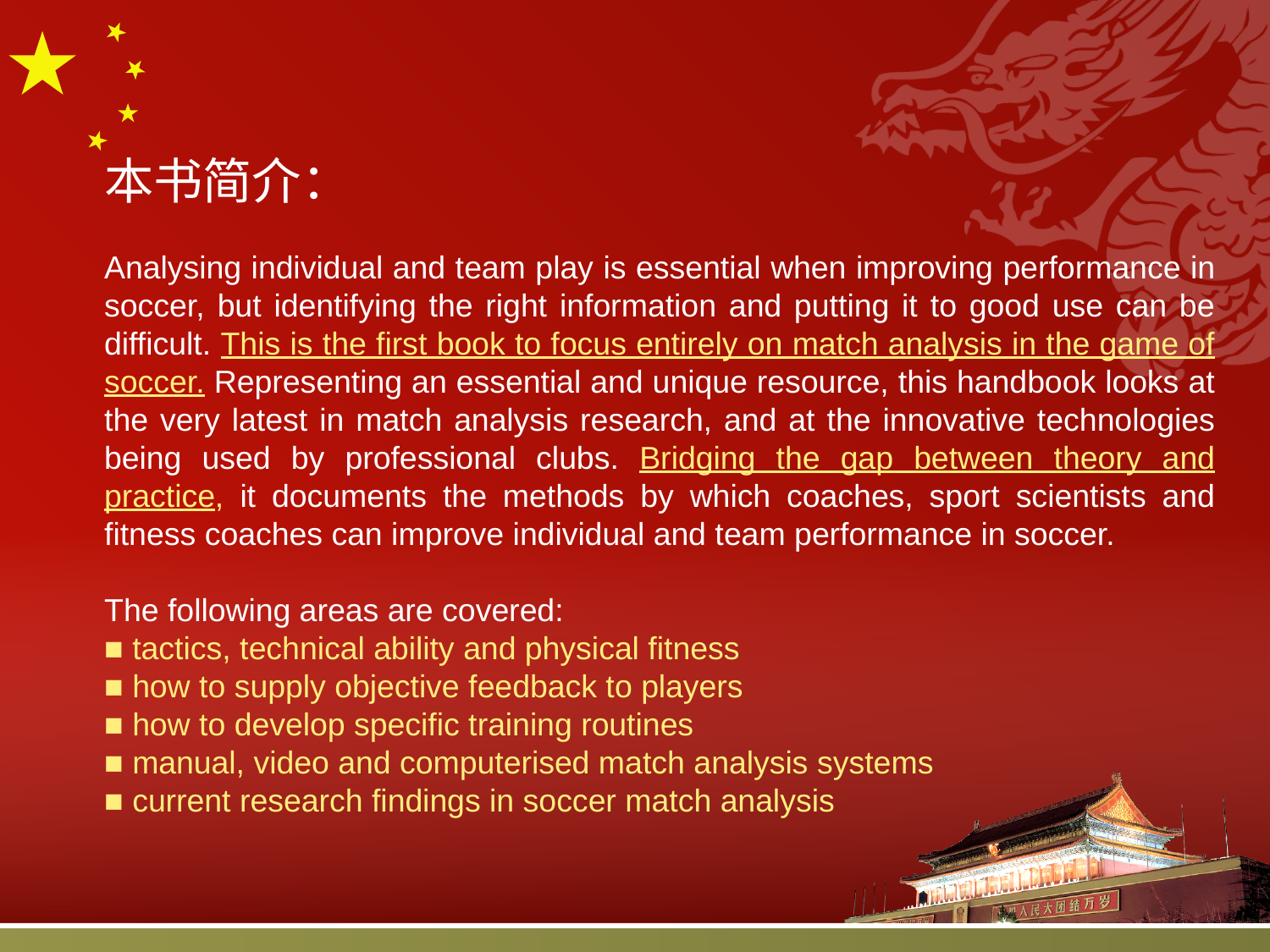

本书简介：

Analysing individual and team play is essential when improving performance in soccer, but identifying the right information and putting it to good use can be difficult. This is the first book to focus entirely on match analysis in the game of soccer. Representing an essential and unique resource, this handbook looks at the very latest in match analysis research, and at the innovative technologies being used by professional clubs. Bridging the gap between theory and practice, it documents the methods by which coaches, sport scientists and fitness coaches can improve individual and team performance in soccer.

The following areas are covered:
■ tactics, technical ability and physical fitness
■ how to supply objective feedback to players
■ how to develop specific training routines
■ manual, video and computerised match analysis systems
■ current research findings in soccer match analysis